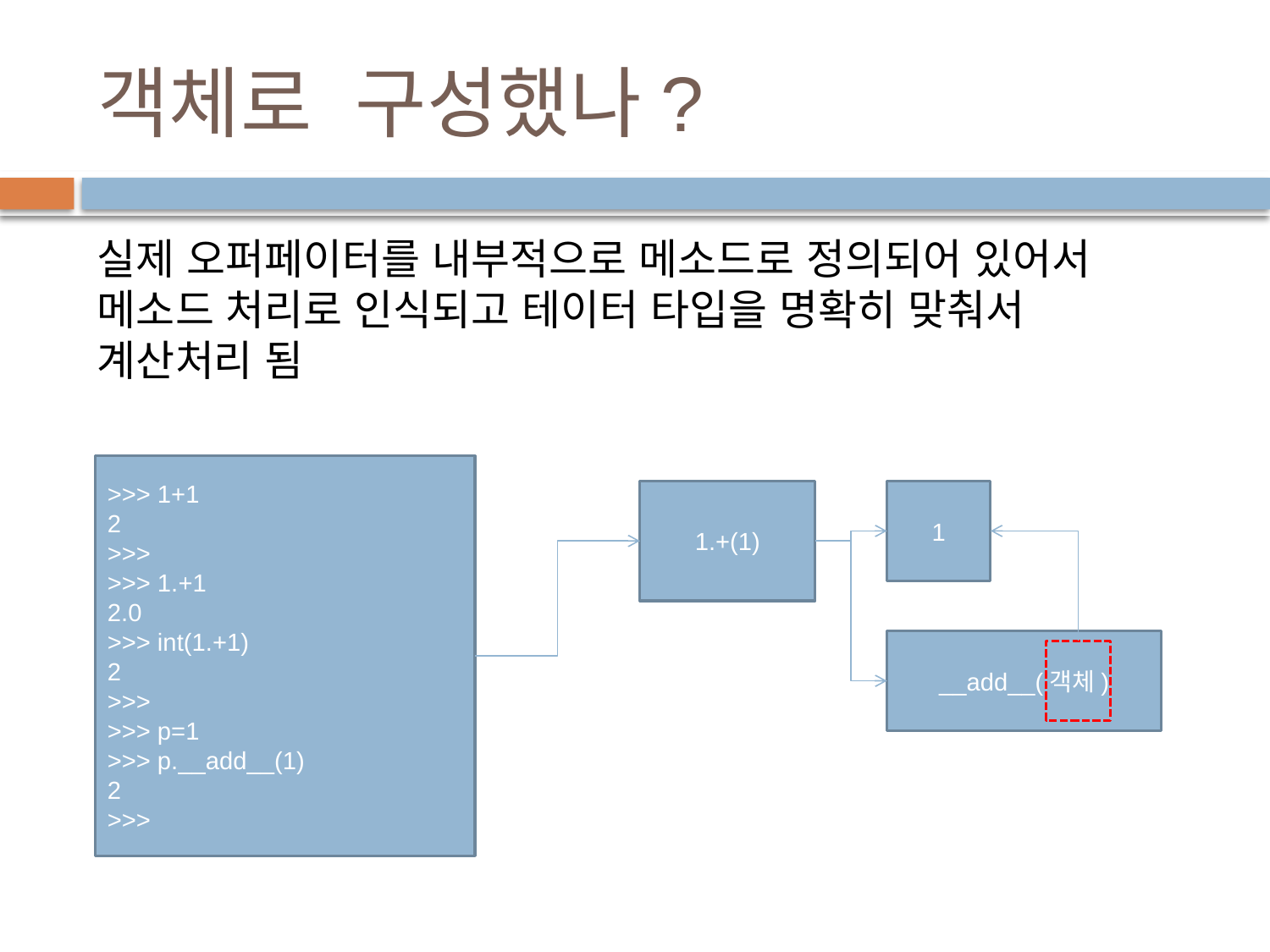

# 객체로  구성했나?
실제 오퍼페이터를 내부적으로 메소드로 정의되어 있어서 메소드 처리로 인식되고 테이터 타입을 명확히 맞춰서 계산처리 됨

>>> 1+1
2
>>>
>>> 1.+1
2.0
>>> int(1.+1)
2
>>>
>>> p=1
>>> p.__add__(1)
2
>>>
1.+(1)
1
__add__(객체)